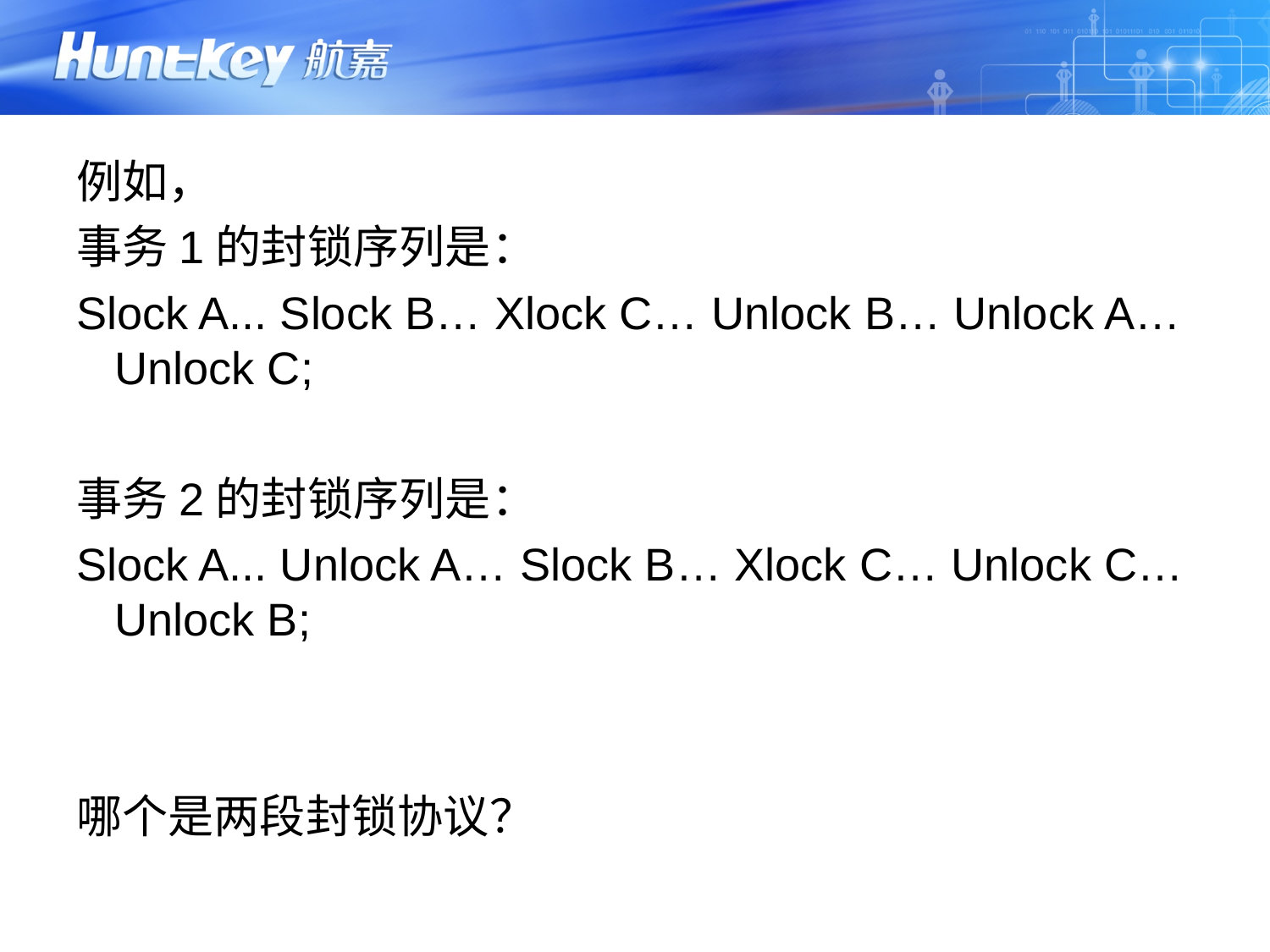

例如，
事务1的封锁序列是：
Slock A... Slock B… Xlock C… Unlock B… Unlock A… Unlock C;

事务2的封锁序列是：
Slock A... Unlock A… Slock B… Xlock C… Unlock C… Unlock B;

哪个是两段封锁协议？